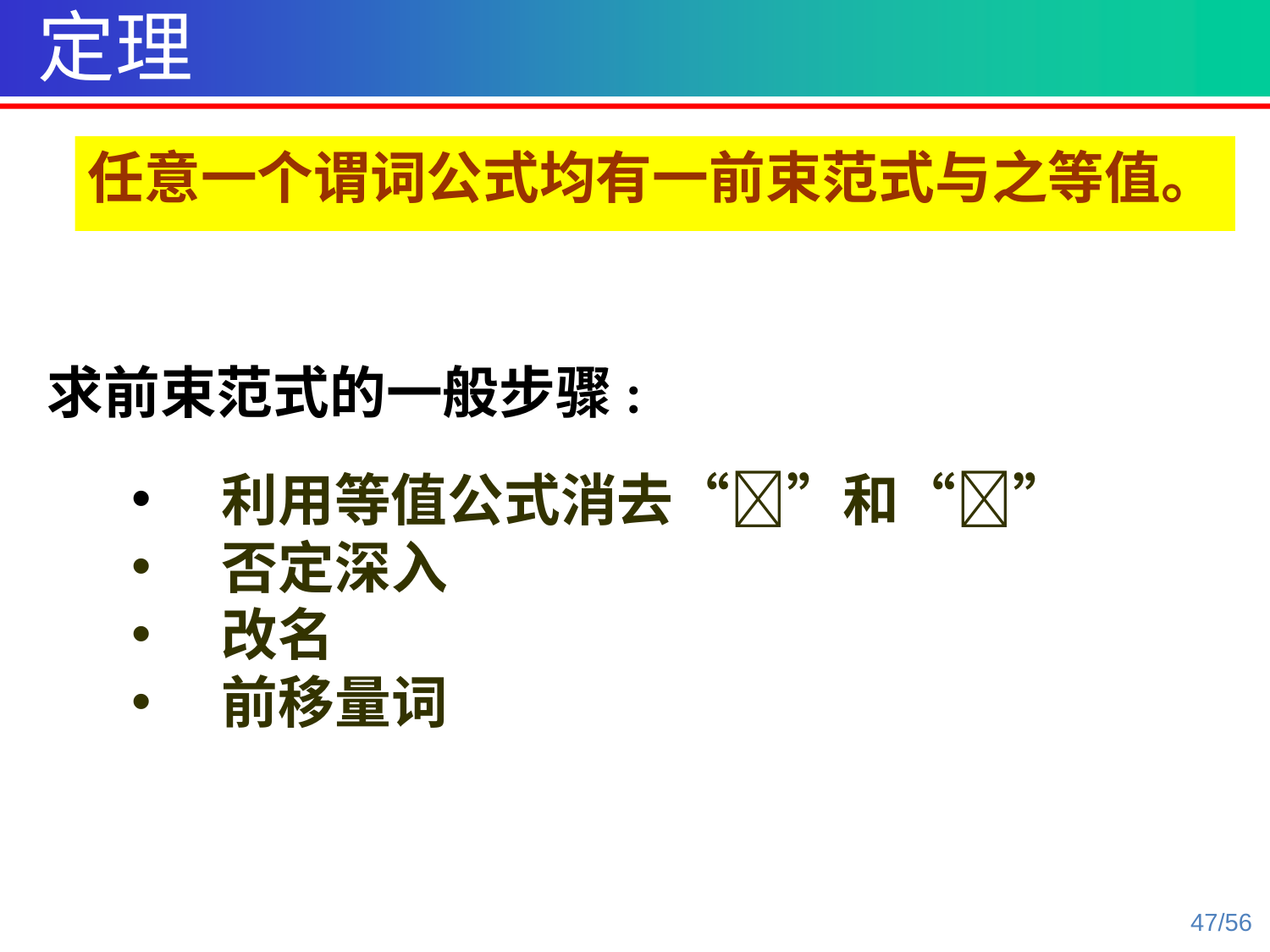

定理
任意一个谓词公式均有一前束范式与之等值。
求前束范式的一般步骤:
 利用等值公式消去“→”和“↔”
 否定深入
 改名
 前移量词
47/56